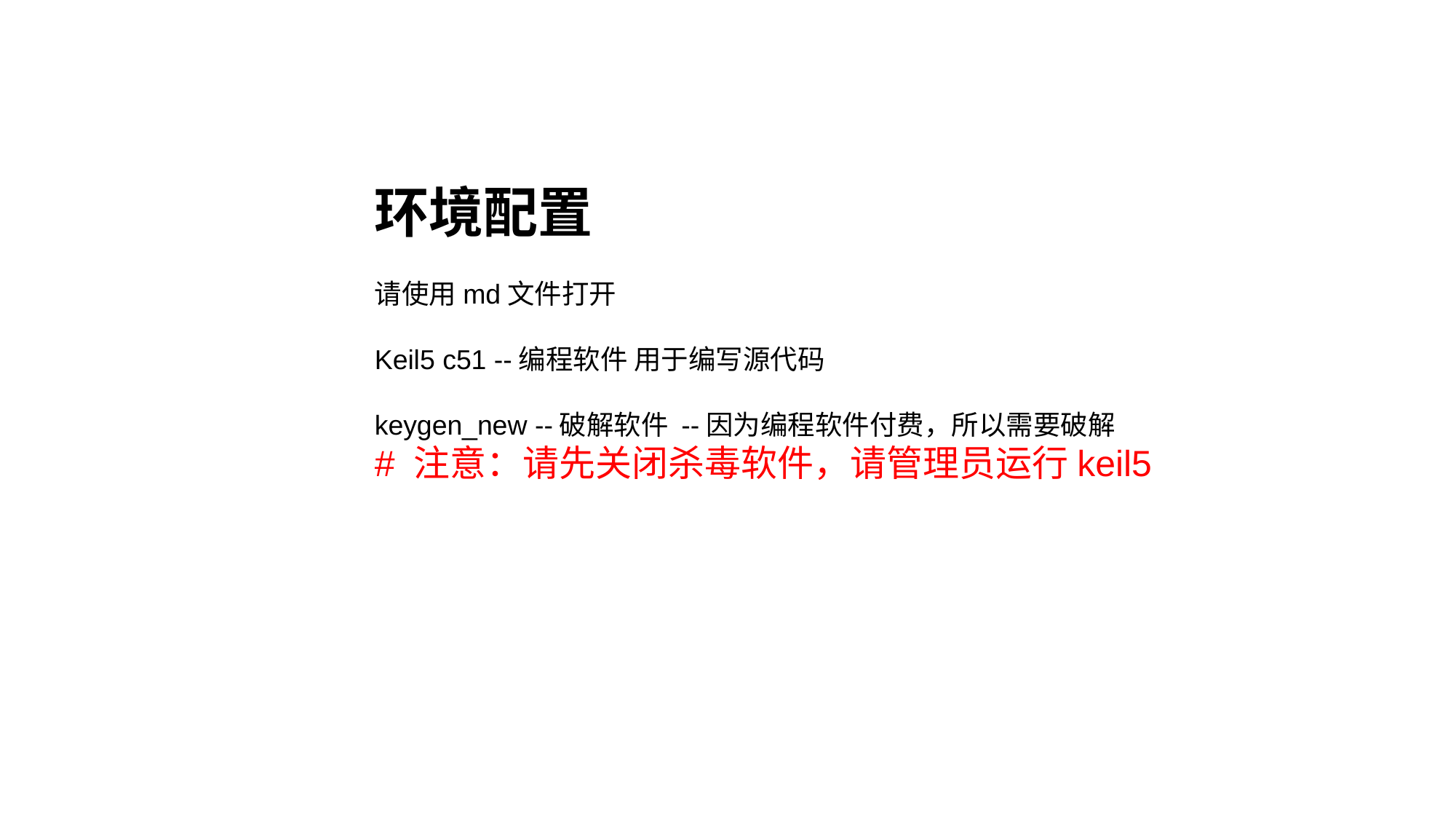

环境配置

请使用md文件打开

Keil5 c51 --编程软件 用于编写源代码

keygen_new --破解软件 --因为编程软件付费，所以需要破解
# 注意：请先关闭杀毒软件，请管理员运行keil5